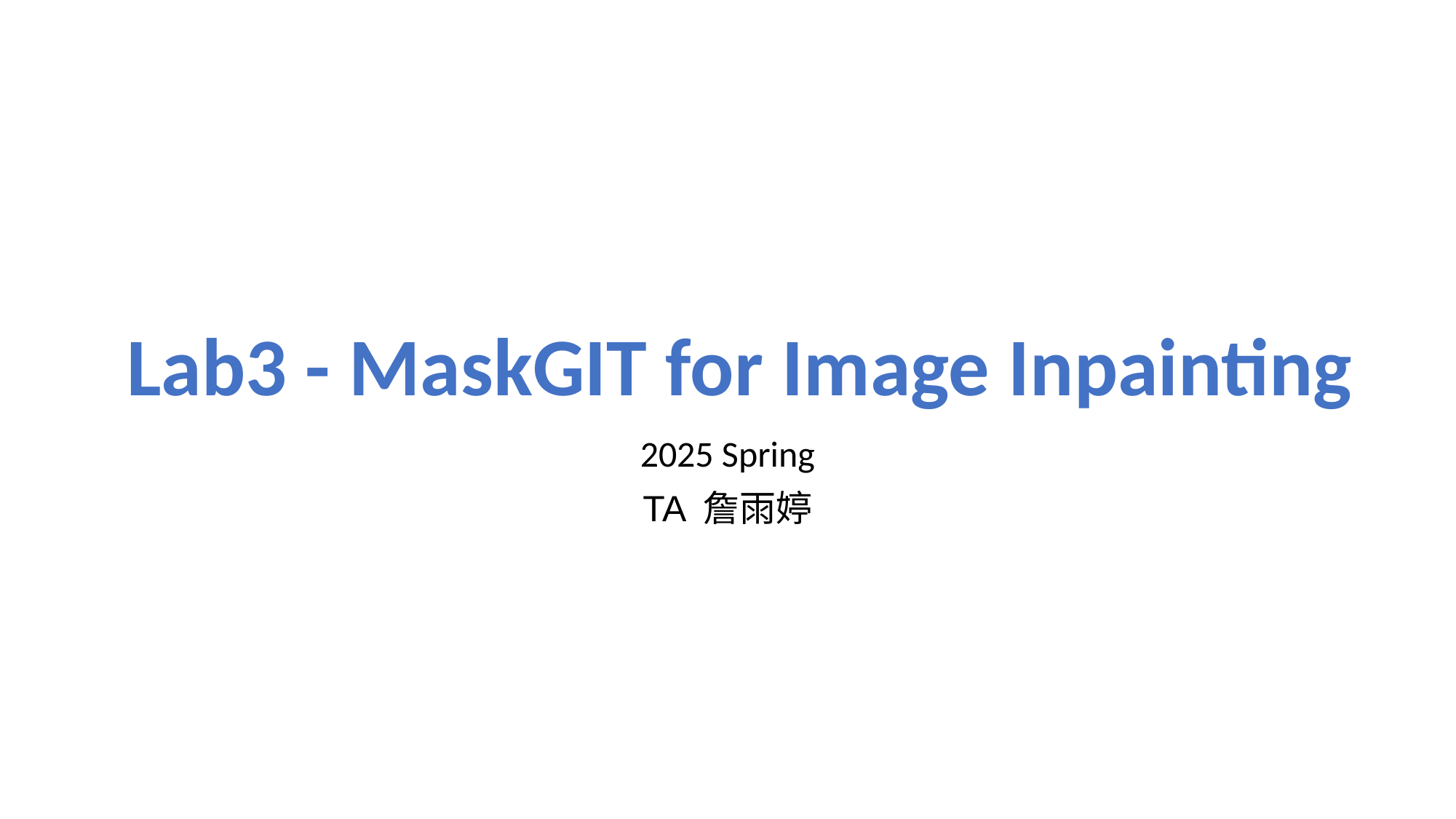

# Lab3 - MaskGIT for Image Inpainting
2025 Spring
TA 詹雨婷